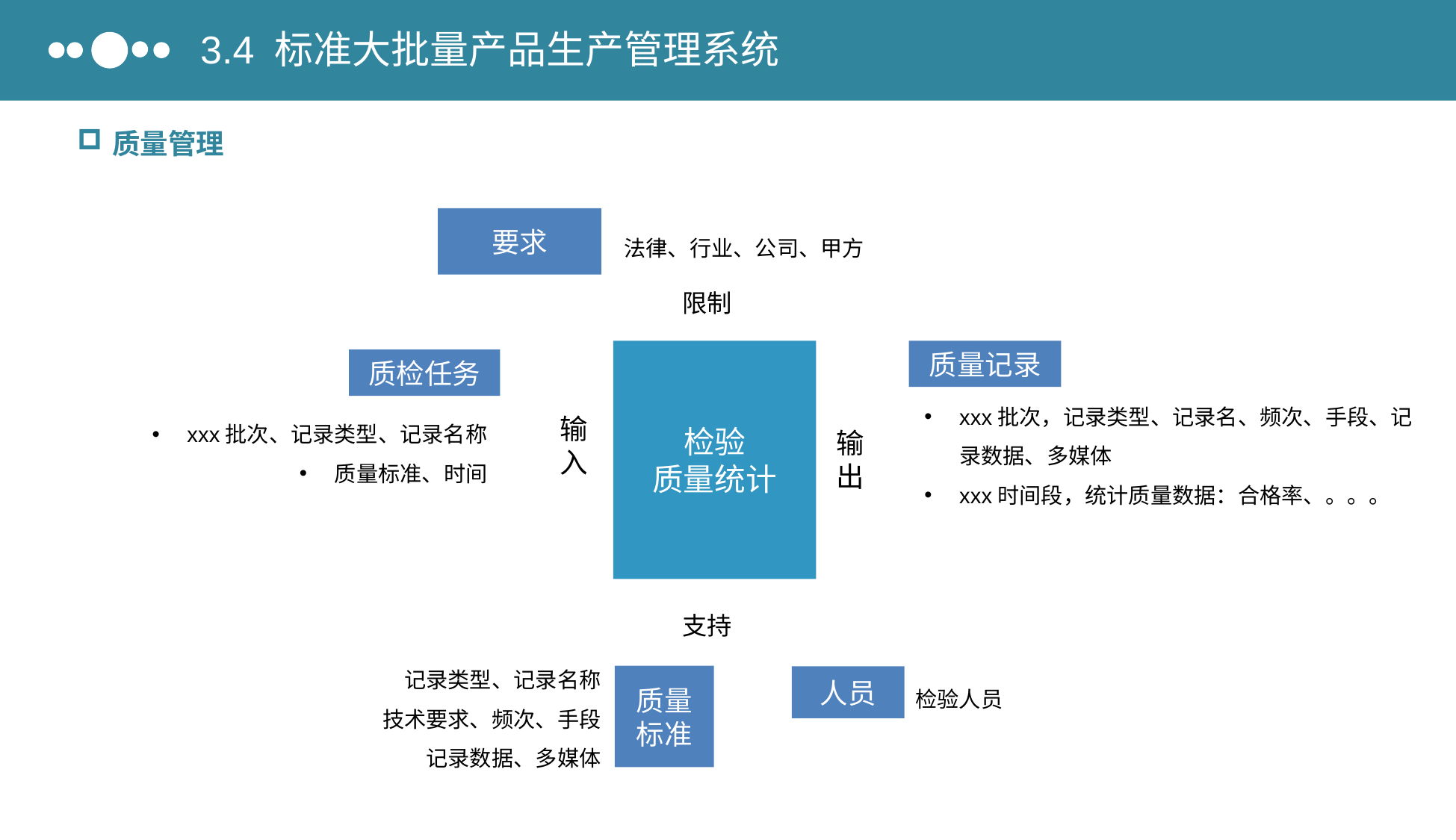

3.4 标准大批量产品生产管理系统
质量管理

限制
要求
法律、行业、公司、甲方
检验
质量统计
输
出
质量记录
输
入

质检任务
xxx批次，记录类型、记录名、频次、手段、记录数据、多媒体
xxx时间段，统计质量数据：合格率、。。。
xxx批次、记录类型、记录名称
质量标准、时间

支持
记录类型、记录名称
技术要求、频次、手段
记录数据、多媒体
质量标准
人员
检验人员